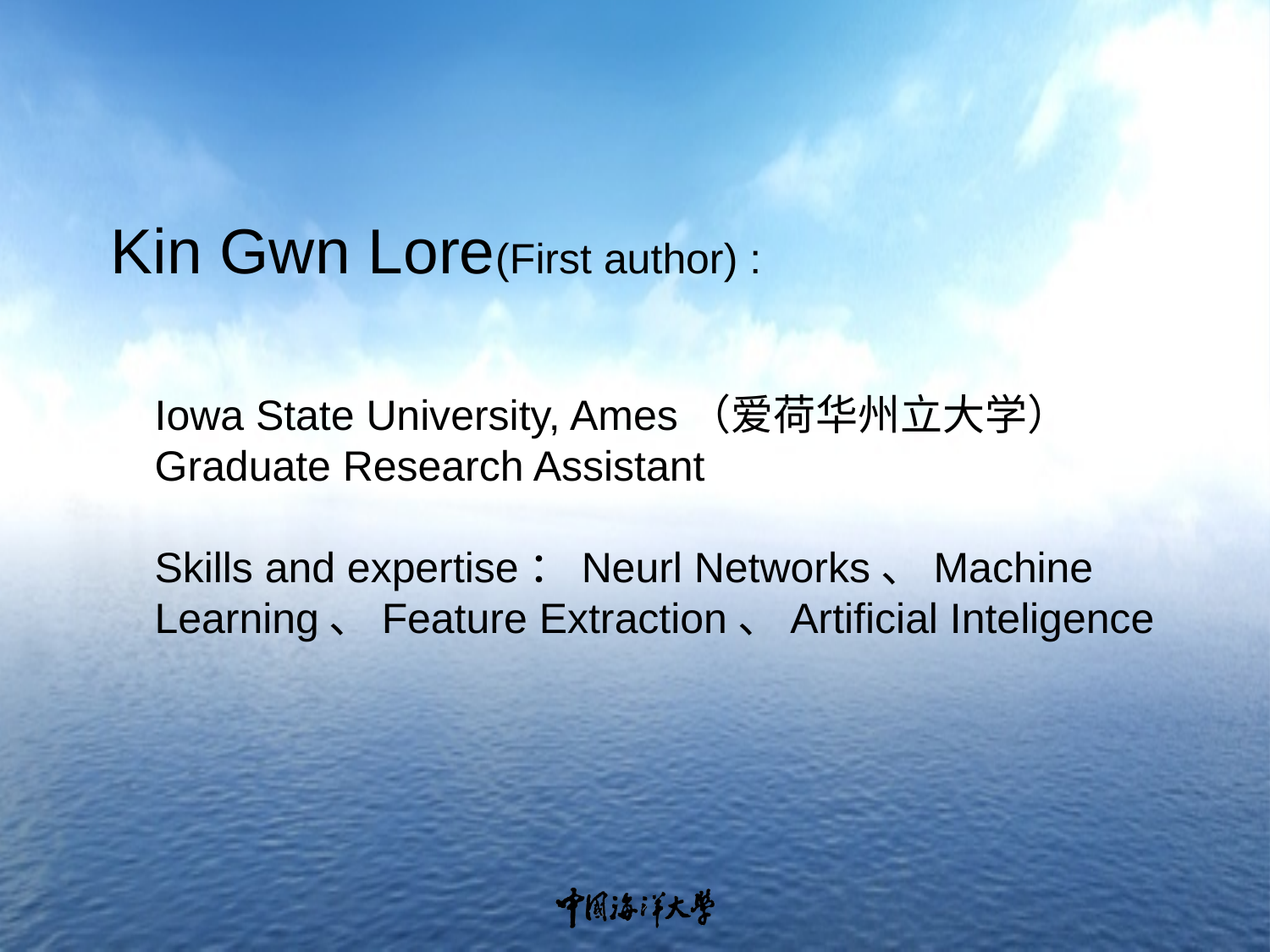

# Kin Gwn Lore(First author) : Iowa State University, Ames（爱荷华州立大学） Graduate Research Assistant Skills and expertise：Neurl Networks、Machine Learning、Feature Extraction、Artificial Inteligence